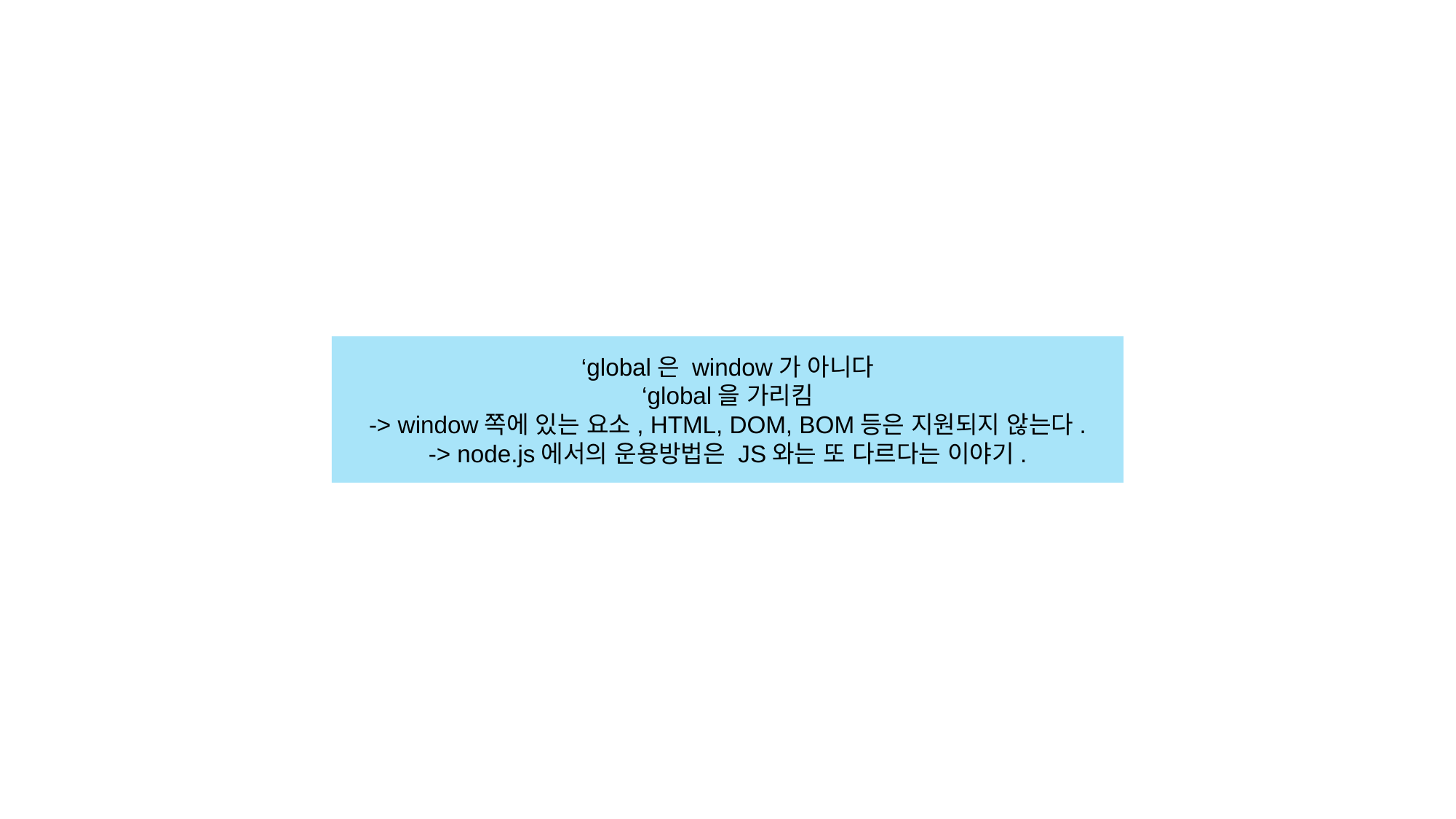

‘global은 window가 아니다
‘global을 가리킴
-> window쪽에 있는 요소, HTML, DOM, BOM등은 지원되지 않는다.
-> node.js에서의 운용방법은 JS와는 또 다르다는 이야기.